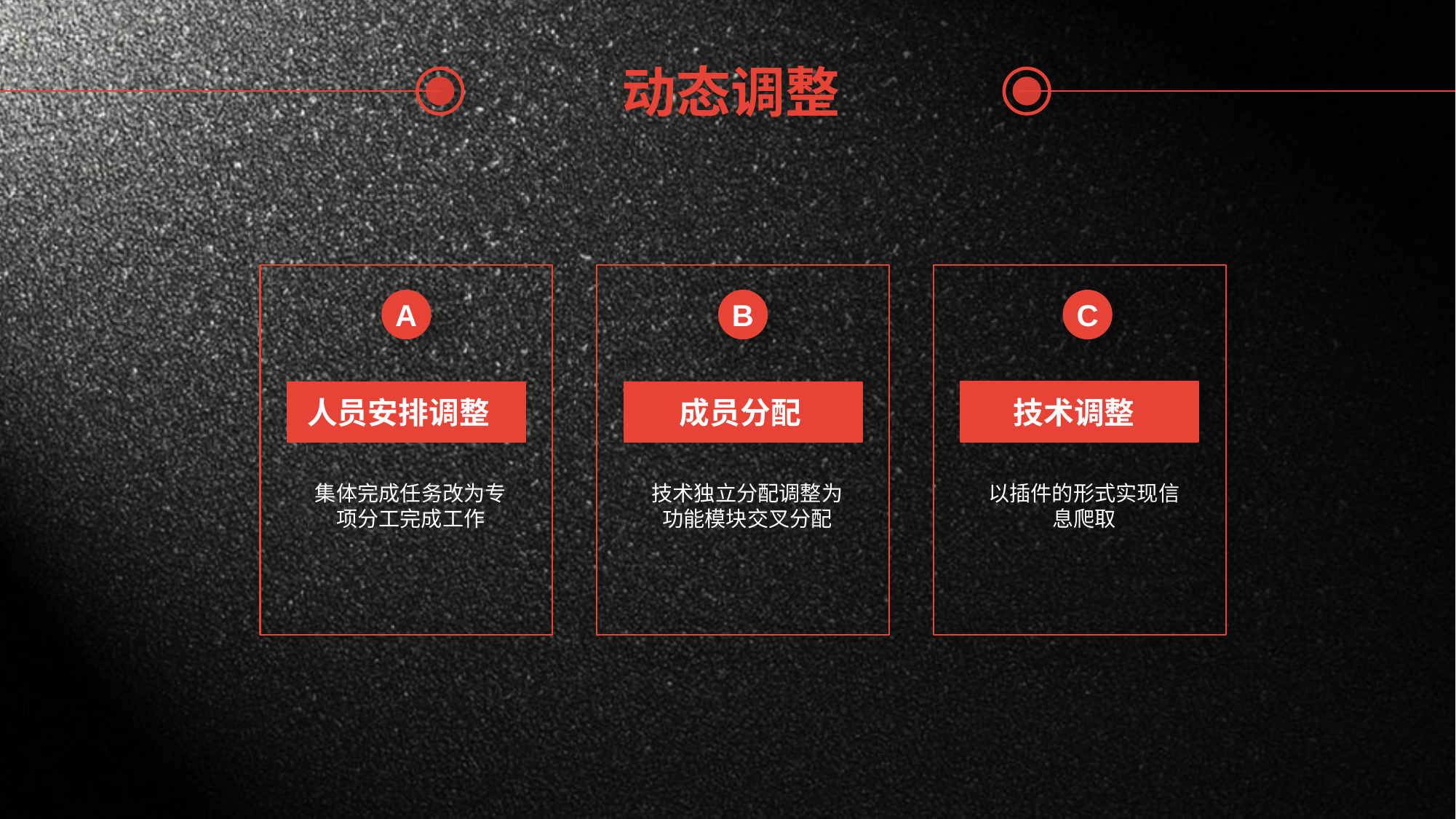

动态调整

A
B
C

技术调整
人员安排调整
成员分配
以插件的形式实现信息爬取
集体完成任务改为专项分工完成工作
技术独立分配调整为功能模块交叉分配